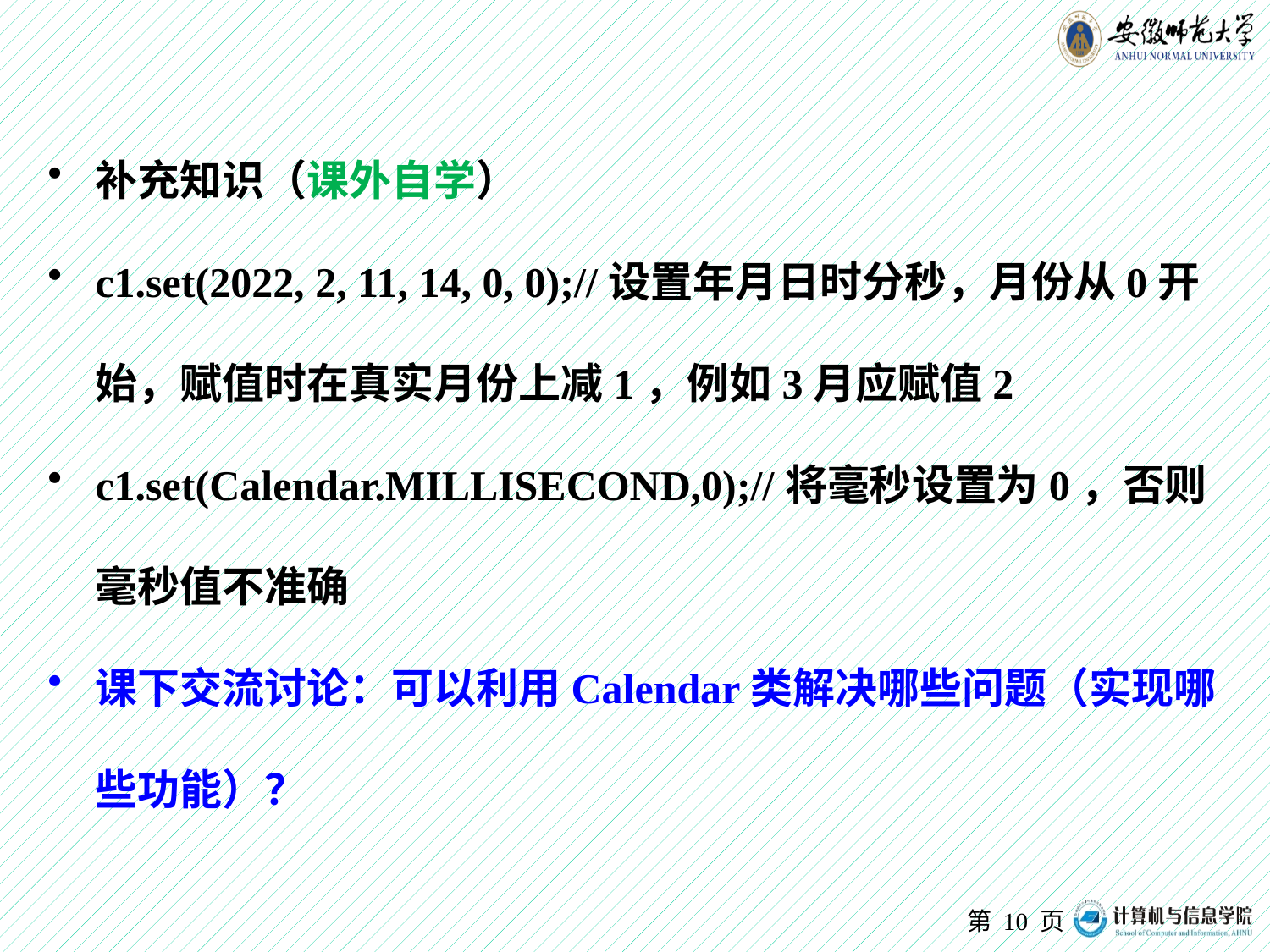

补充知识（课外自学）
c1.set(2022, 2, 11, 14, 0, 0);//设置年月日时分秒，月份从0开始，赋值时在真实月份上减1，例如3月应赋值2
c1.set(Calendar.MILLISECOND,0);//将毫秒设置为0，否则毫秒值不准确
课下交流讨论：可以利用Calendar类解决哪些问题（实现哪些功能）？

第 10 页